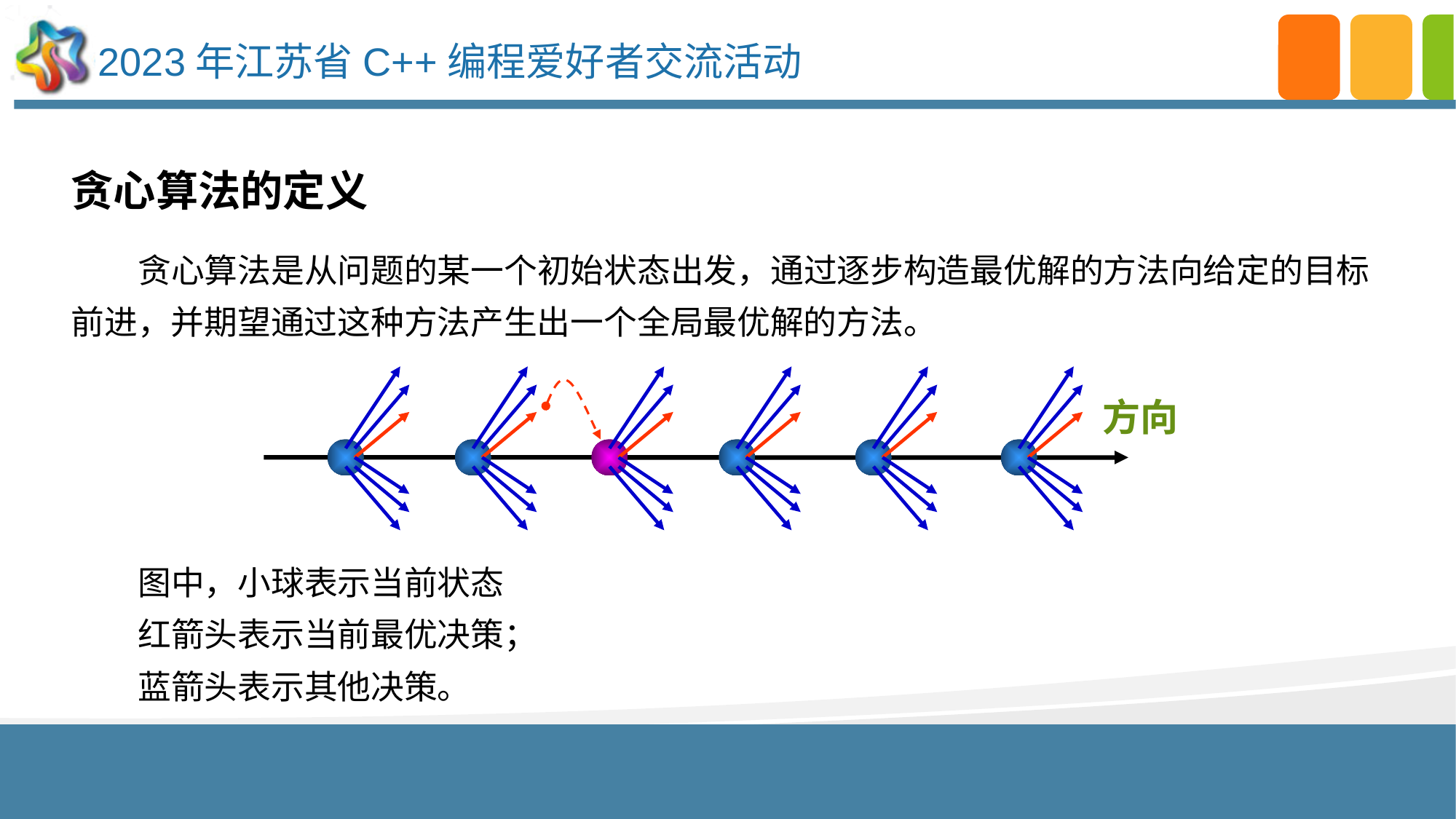

贪心算法的定义
贪心算法是从问题的某一个初始状态出发，通过逐步构造最优解的方法向给定的目标前进，并期望通过这种方法产生出一个全局最优解的方法。

图中，小球表示当前状态
红箭头表示当前最优决策；
蓝箭头表示其他决策。
点击添加文本
点击添加文本

方向

点击添加文本
点击添加文本